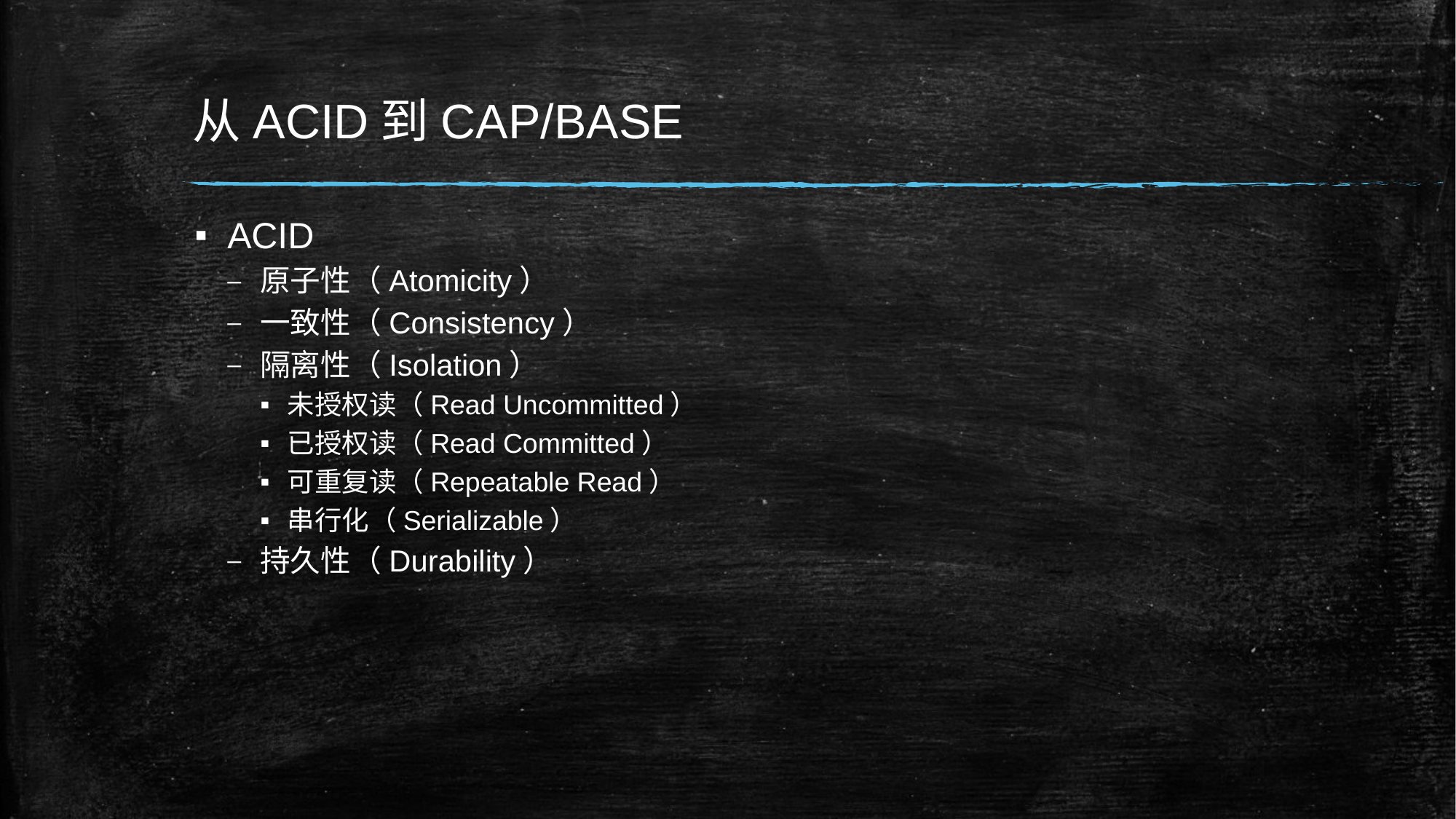

# 从ACID到CAP/BASE
ACID
原子性（Atomicity）
一致性（Consistency）
隔离性（Isolation）
未授权读（Read Uncommitted）
已授权读（Read Committed）
可重复读（Repeatable Read）
串行化（Serializable）
持久性（Durability）